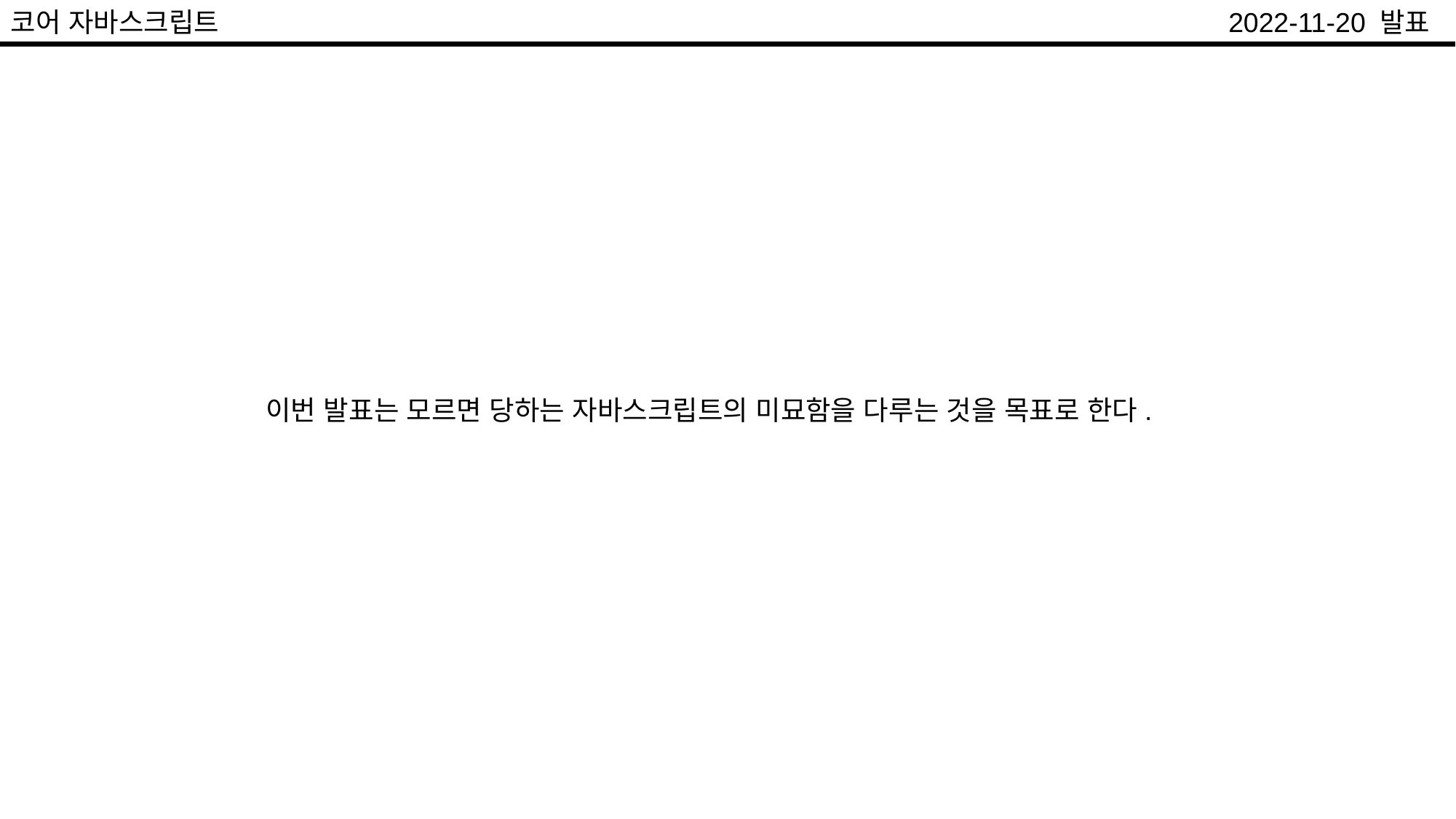

이번 발표는 모르면 당하는 자바스크립트의 미묘함을 다루는 것을 목표로 한다.